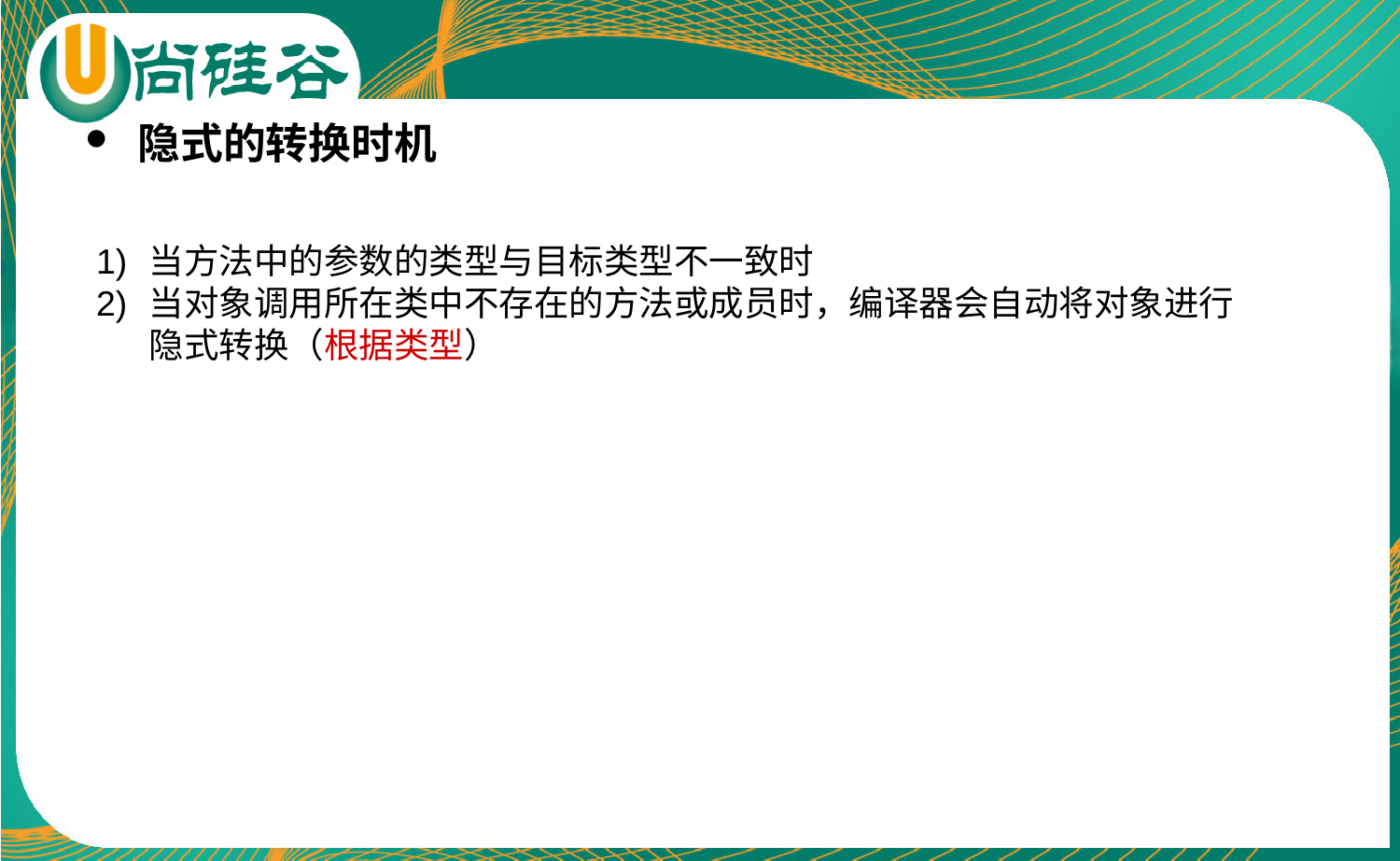

隐式的转换时机

当方法中的参数的类型与目标类型不一致时
当对象调用所在类中不存在的方法或成员时，编译器会自动将对象进行隐式转换（根据类型）